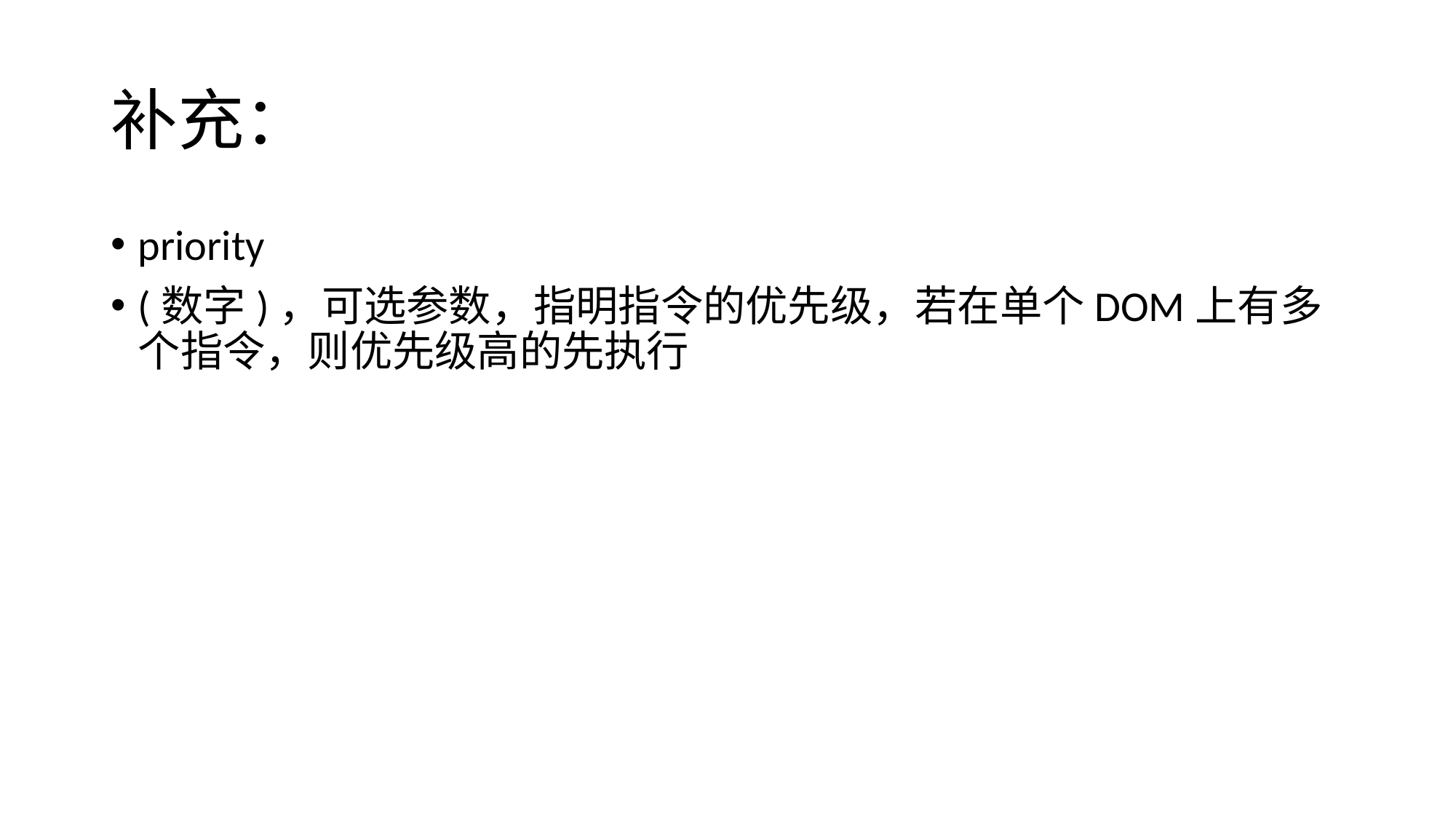

# 补充：
priority
(数字)，可选参数，指明指令的优先级，若在单个DOM上有多个指令，则优先级高的先执行